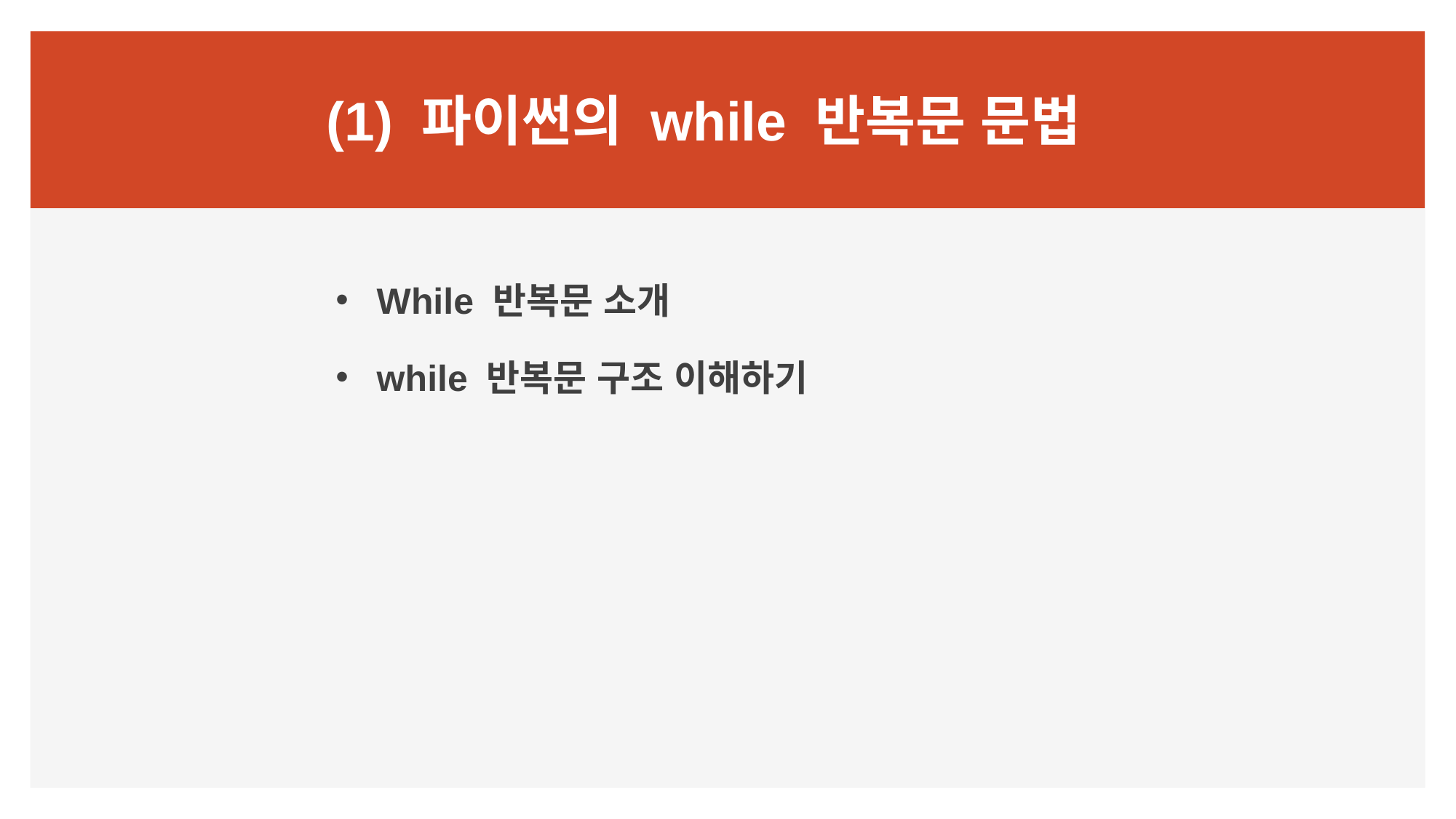

# (1) 파이썬의 while 반복문 문법
While 반복문 소개
while 반복문 구조 이해하기